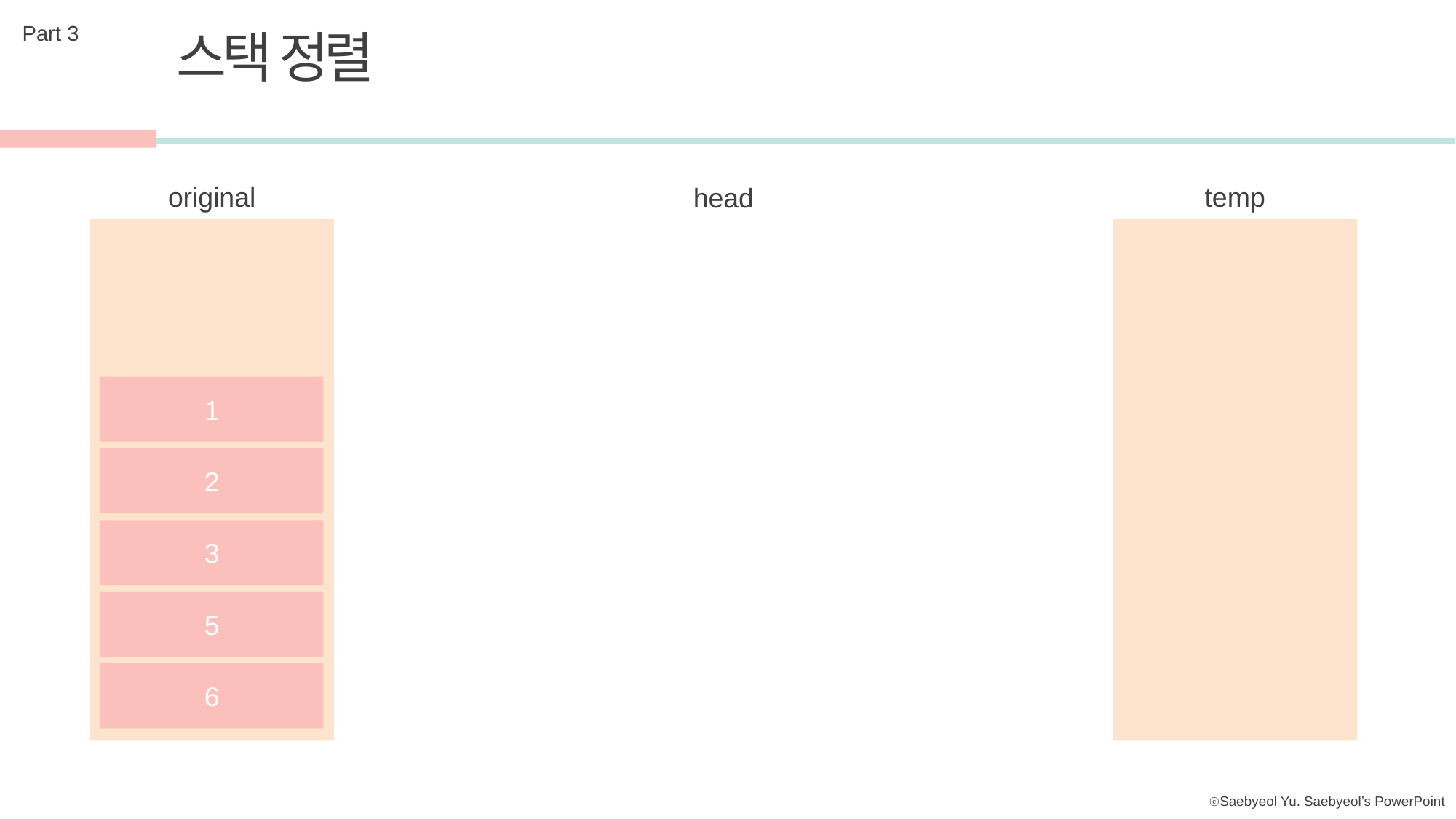

Part 3
스택 정렬

original
temp
head

1
2
3
5
6